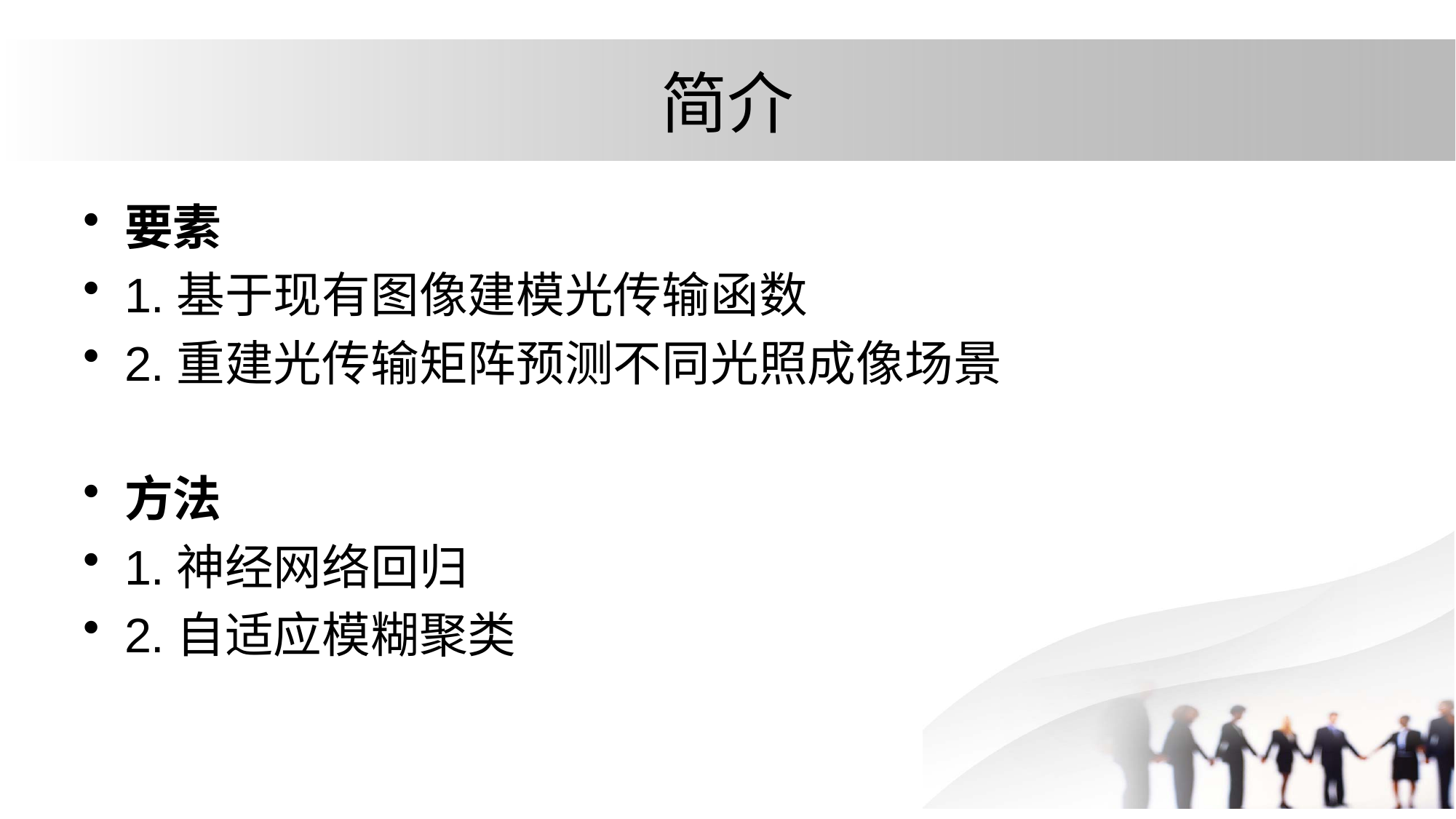

# 简介
要素
1.基于现有图像建模光传输函数
2.重建光传输矩阵预测不同光照成像场景

方法
1.神经网络回归
2.自适应模糊聚类